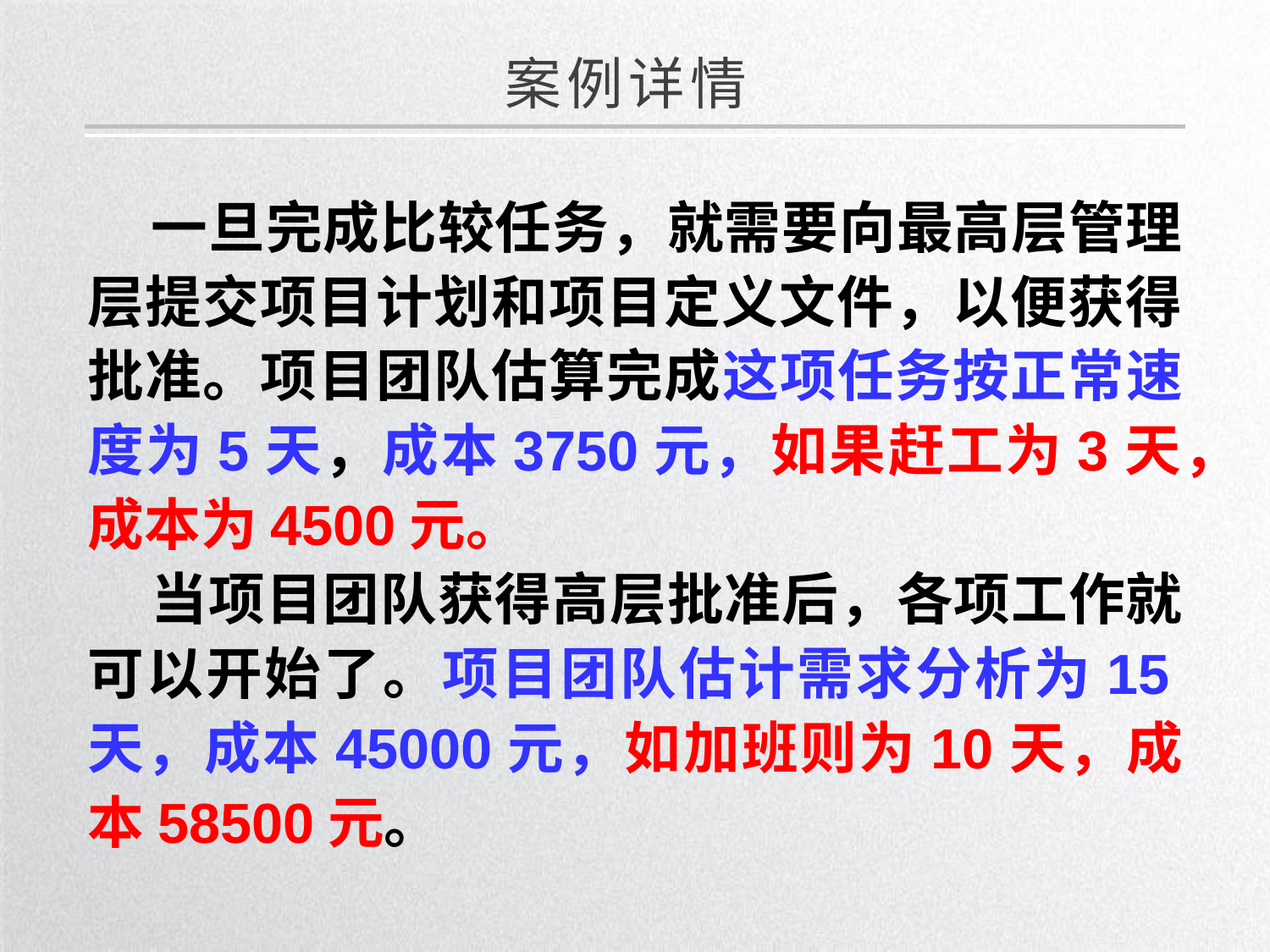

案例详情
一旦完成比较任务，就需要向最高层管理层提交项目计划和项目定义文件，以便获得批准。项目团队估算完成这项任务按正常速度为5天，成本3750元，如果赶工为3天，成本为4500元。
当项目团队获得高层批准后，各项工作就可以开始了。项目团队估计需求分析为15天，成本45000元，如加班则为10天，成本58500元。